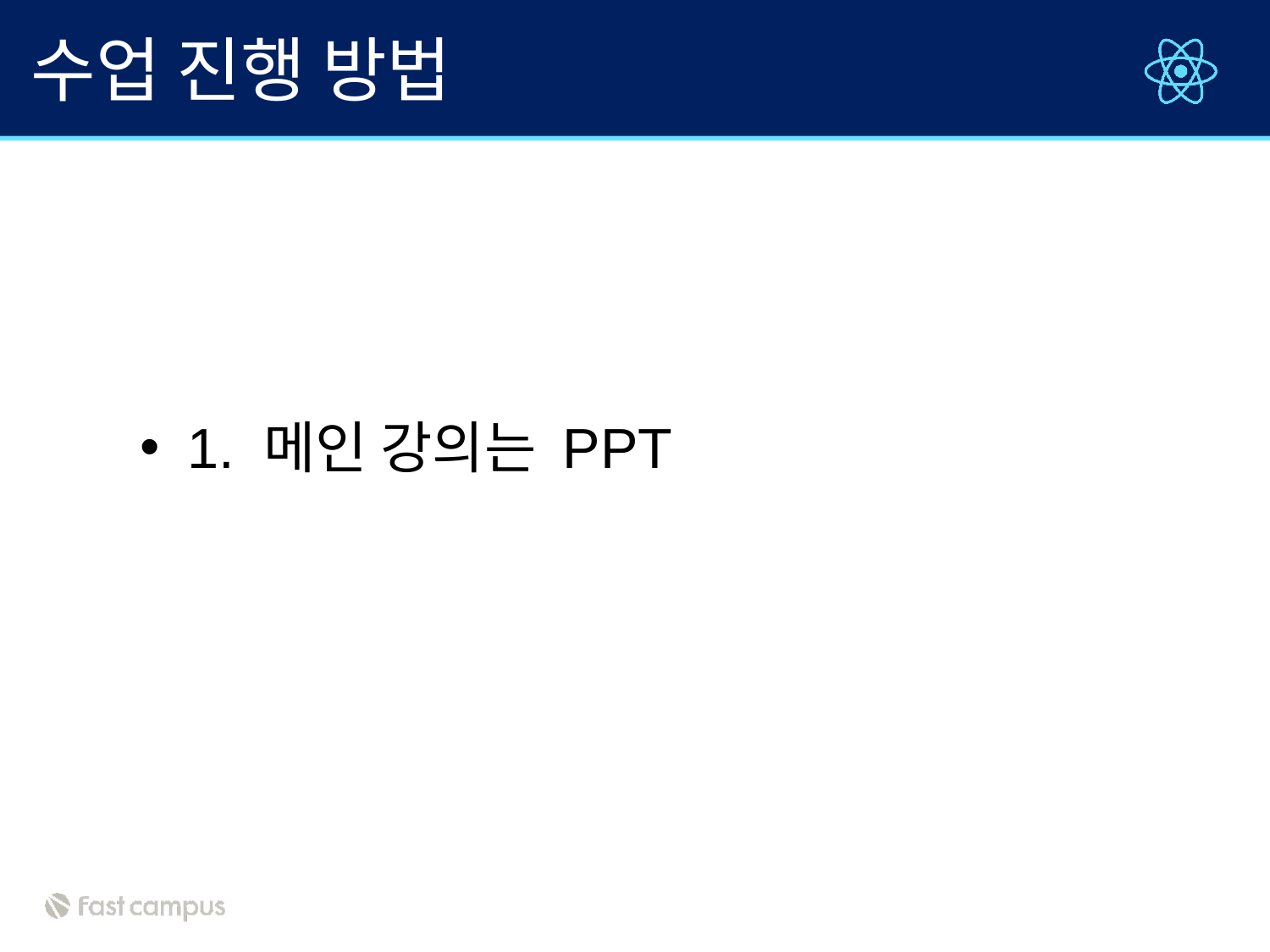

# 수업 진행 방법

1. 메인 강의는 PPT